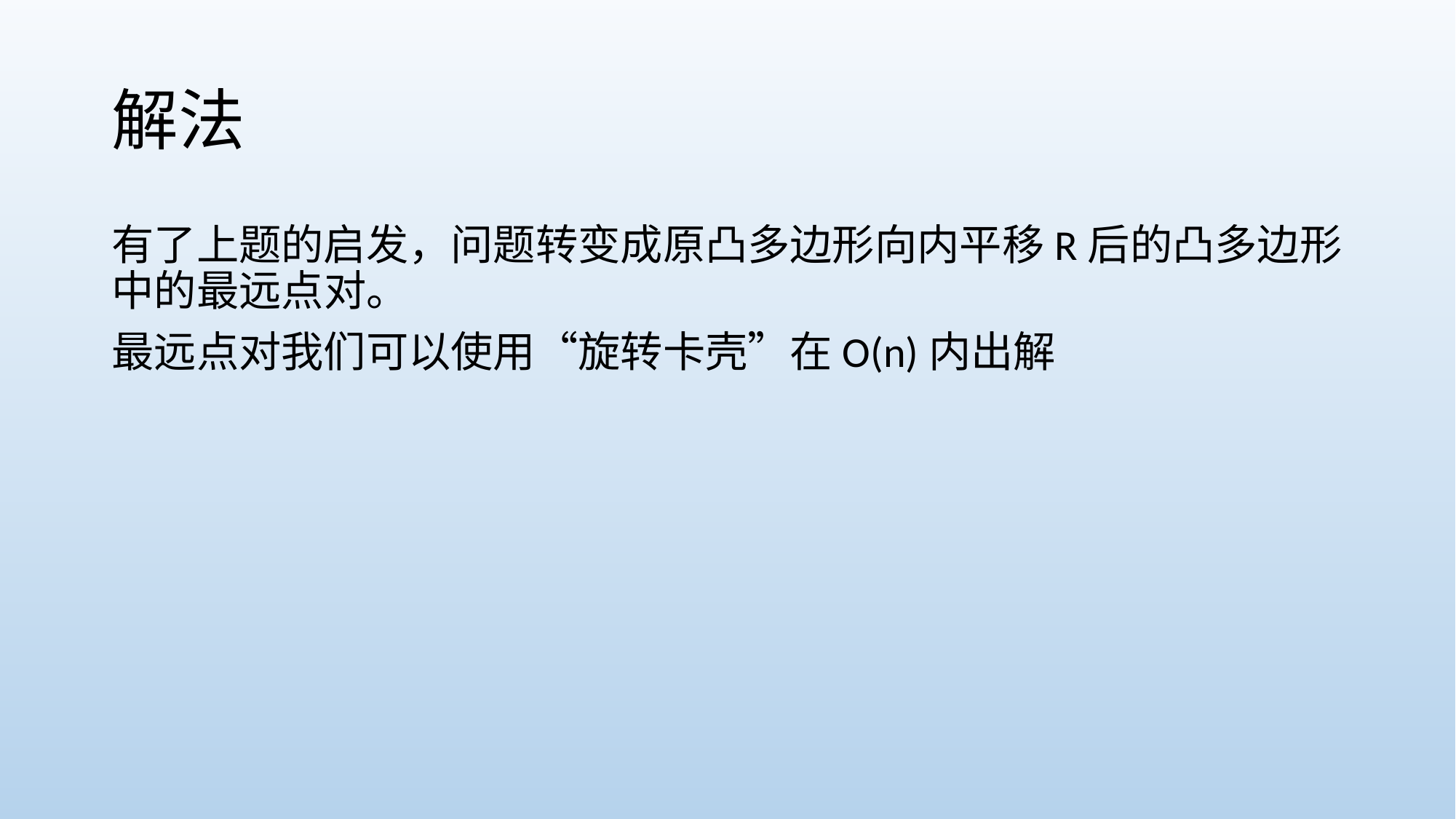

# 解法
有了上题的启发，问题转变成原凸多边形向内平移R后的凸多边形中的最远点对。
最远点对我们可以使用“旋转卡壳”在O(n)内出解